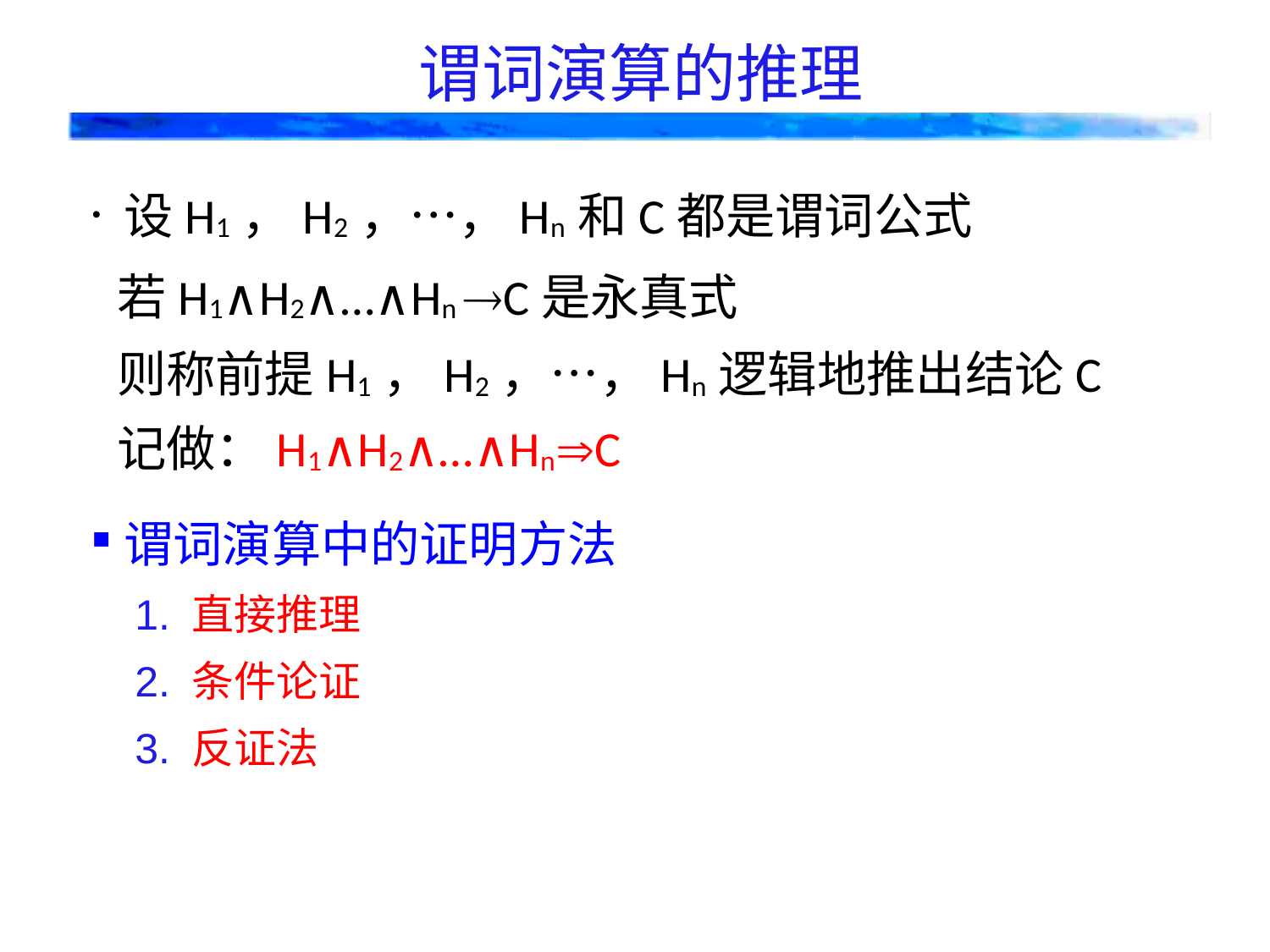

# 谓词演算的推理
设H1，H2，…，Hn和C都是谓词公式
若H1∧H2∧…∧Hn →C是永真式
则称前提H1，H2，…，Hn逻辑地推出结论C
记做：H1∧H2∧…∧Hn⇒C
谓词演算中的证明方法
直接推理
条件论证
反证法